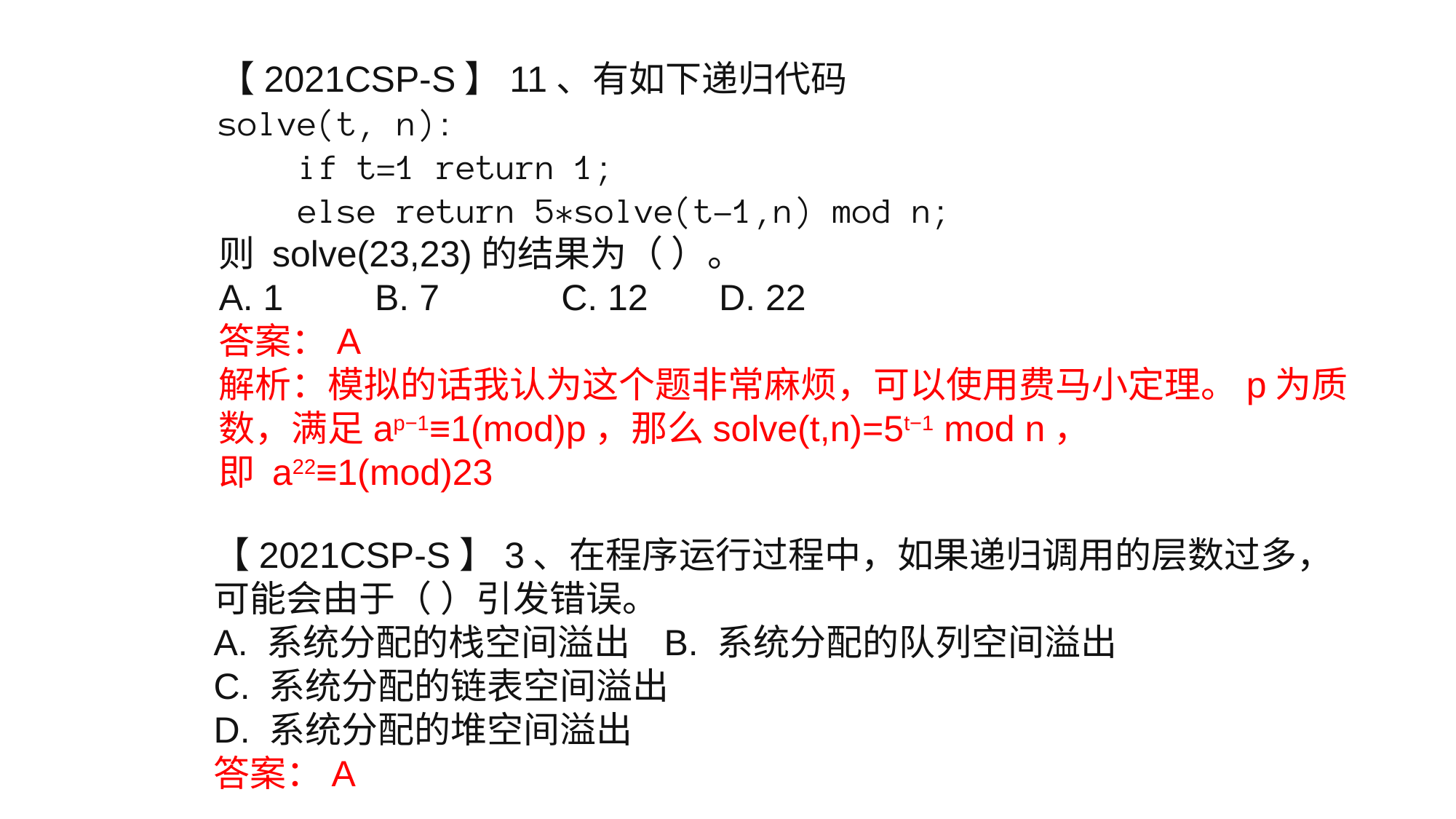

【2021CSP-S】11、有如下递归代码
solve(t, n):
    if t=1 return 1;
    else return 5*solve(t-1,n) mod n;
则 solve(23,23)的结果为（ ）。
A. 1         B. 7            C. 12       D. 22
答案：A
解析：模拟的话我认为这个题非常麻烦，可以使用费马小定理。p为质数，满足ap−1≡1(mod)p，那么solve(t,n)=5t−1 mod n，即 a22≡1(mod)23
【2021CSP-S】3、在程序运行过程中，如果递归调用的层数过多，可能会由于（ ）引发错误。
A. 系统分配的栈空间溢出   B. 系统分配的队列空间溢出
C. 系统分配的链表空间溢出
D. 系统分配的堆空间溢出
答案：A